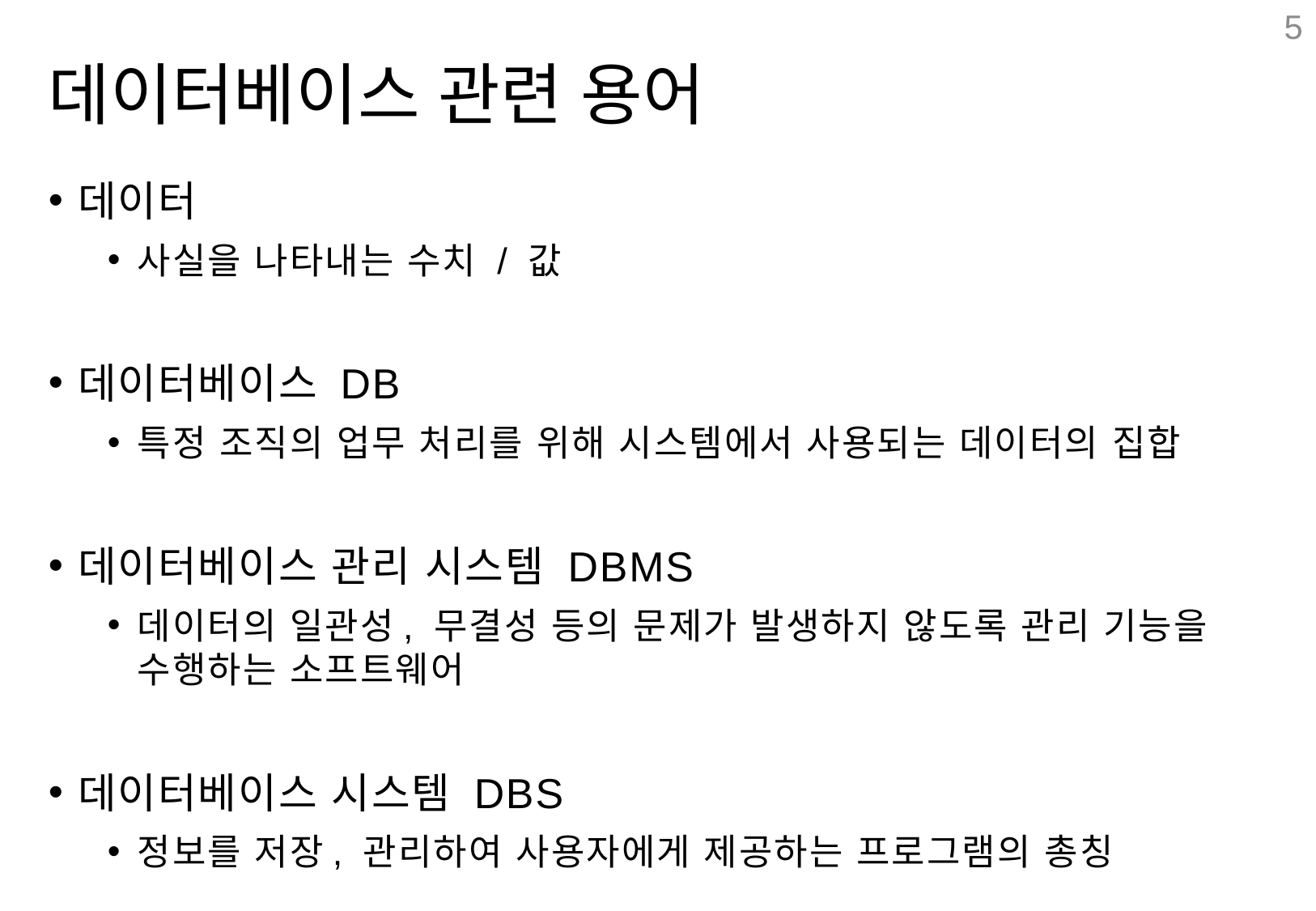

5
# 데이터베이스 관련 용어
데이터
사실을 나타내는 수치 / 값

데이터베이스 DB
특정 조직의 업무 처리를 위해 시스템에서 사용되는 데이터의 집합

데이터베이스 관리 시스템 DBMS
데이터의 일관성, 무결성 등의 문제가 발생하지 않도록 관리 기능을 수행하는 소프트웨어

데이터베이스 시스템 DBS
정보를 저장, 관리하여 사용자에게 제공하는 프로그램의 총칭